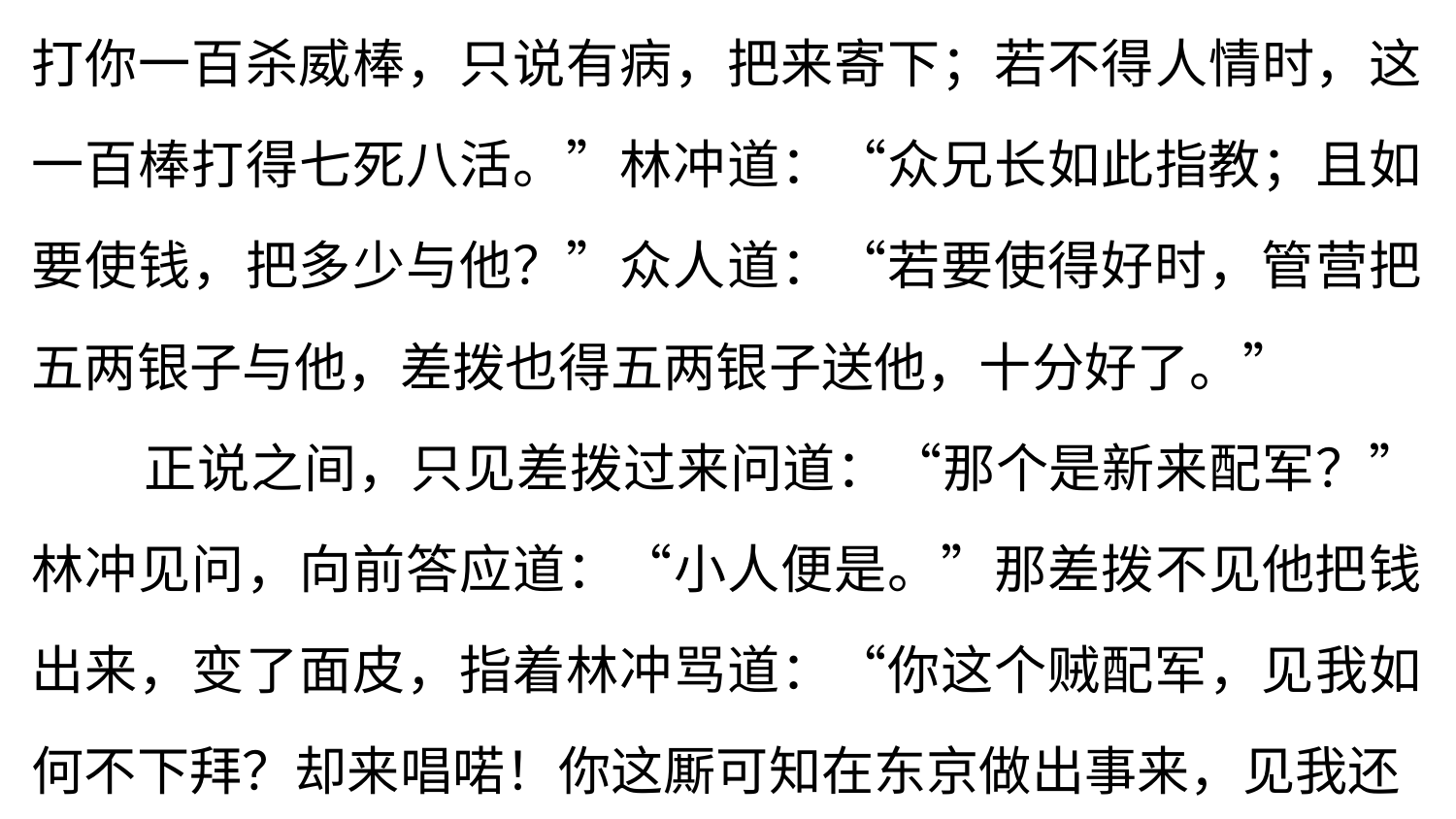

打你一百杀威棒，只说有病，把来寄下；若不得人情时，这一百棒打得七死八活。”林冲道：“众兄长如此指教；且如要使钱，把多少与他？”众人道：“若要使得好时，管营把五两银子与他，差拨也得五两银子送他，十分好了。”
        正说之间，只见差拨过来问道：“那个是新来配军？”林冲见问，向前答应道：“小人便是。”那差拨不见他把钱出来，变了面皮，指着林冲骂道：“你这个贼配军，见我如何不下拜？却来唱喏！你这厮可知在东京做出事来，见我还